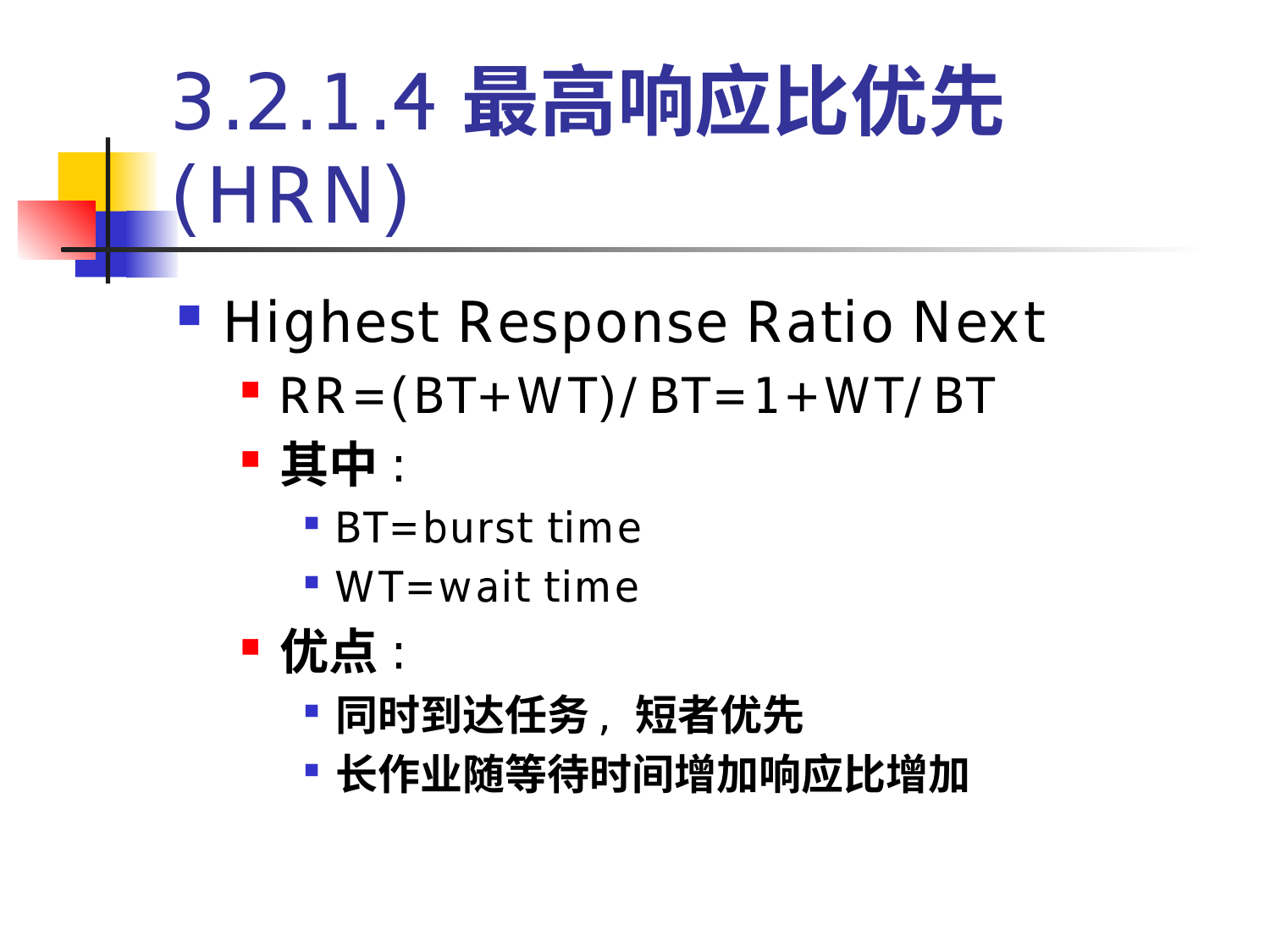

# 3.2.1.4最高响应比优先(HRN)
Highest Response Ratio Next
RR=(BT+WT)/BT=1+WT/BT
其中:
BT=burst time
WT=wait time
优点:
同时到达任务, 短者优先
长作业随等待时间增加响应比增加